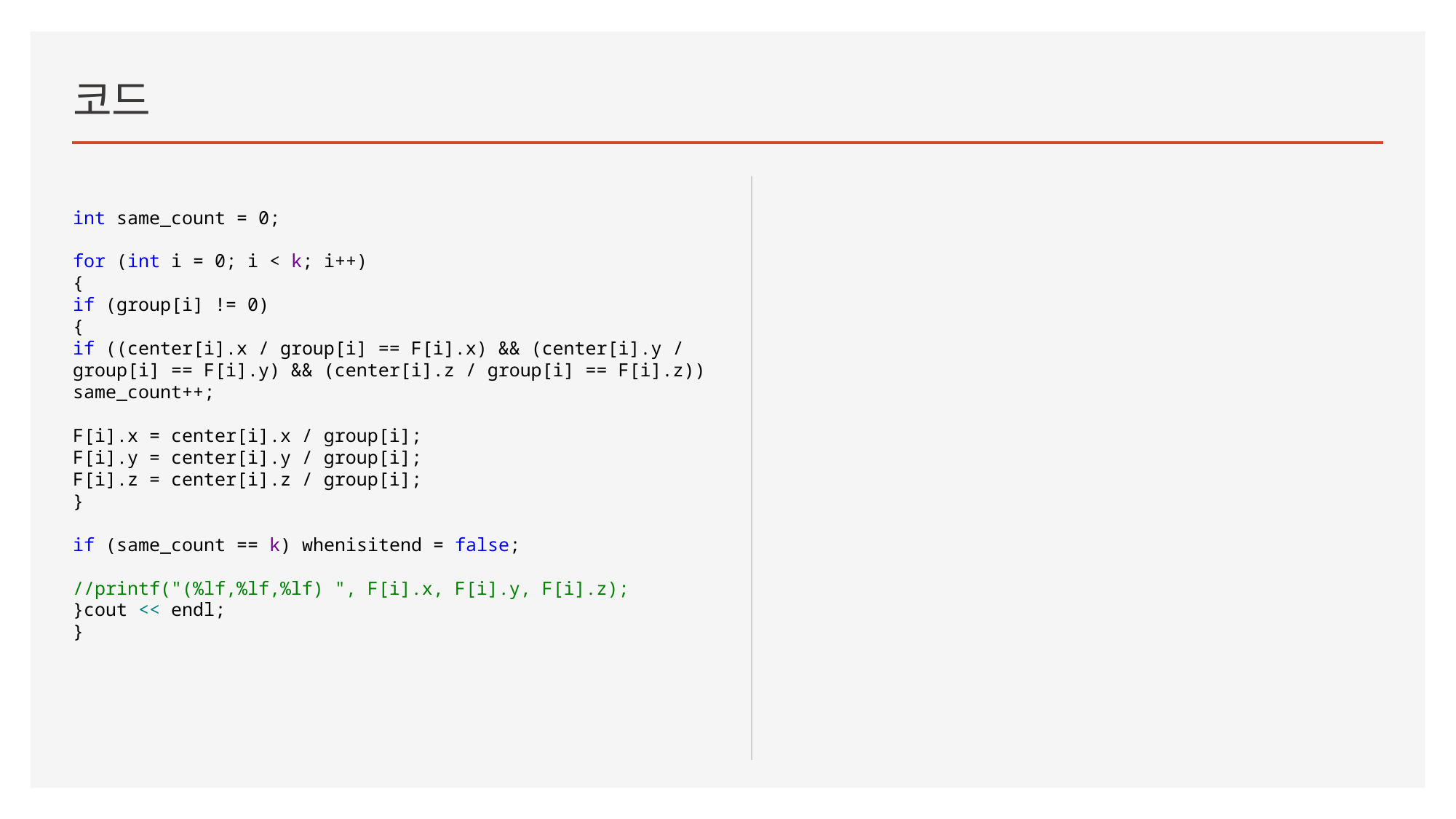

# 코드

int same_count = 0;

for (int i = 0; i < k; i++)
{
if (group[i] != 0)
{
if ((center[i].x / group[i] == F[i].x) && (center[i].y / group[i] == F[i].y) && (center[i].z / group[i] == F[i].z)) same_count++;

F[i].x = center[i].x / group[i];
F[i].y = center[i].y / group[i];
F[i].z = center[i].z / group[i];
}

if (same_count == k) whenisitend = false;

//printf("(%lf,%lf,%lf) ", F[i].x, F[i].y, F[i].z);
}cout << endl;
}